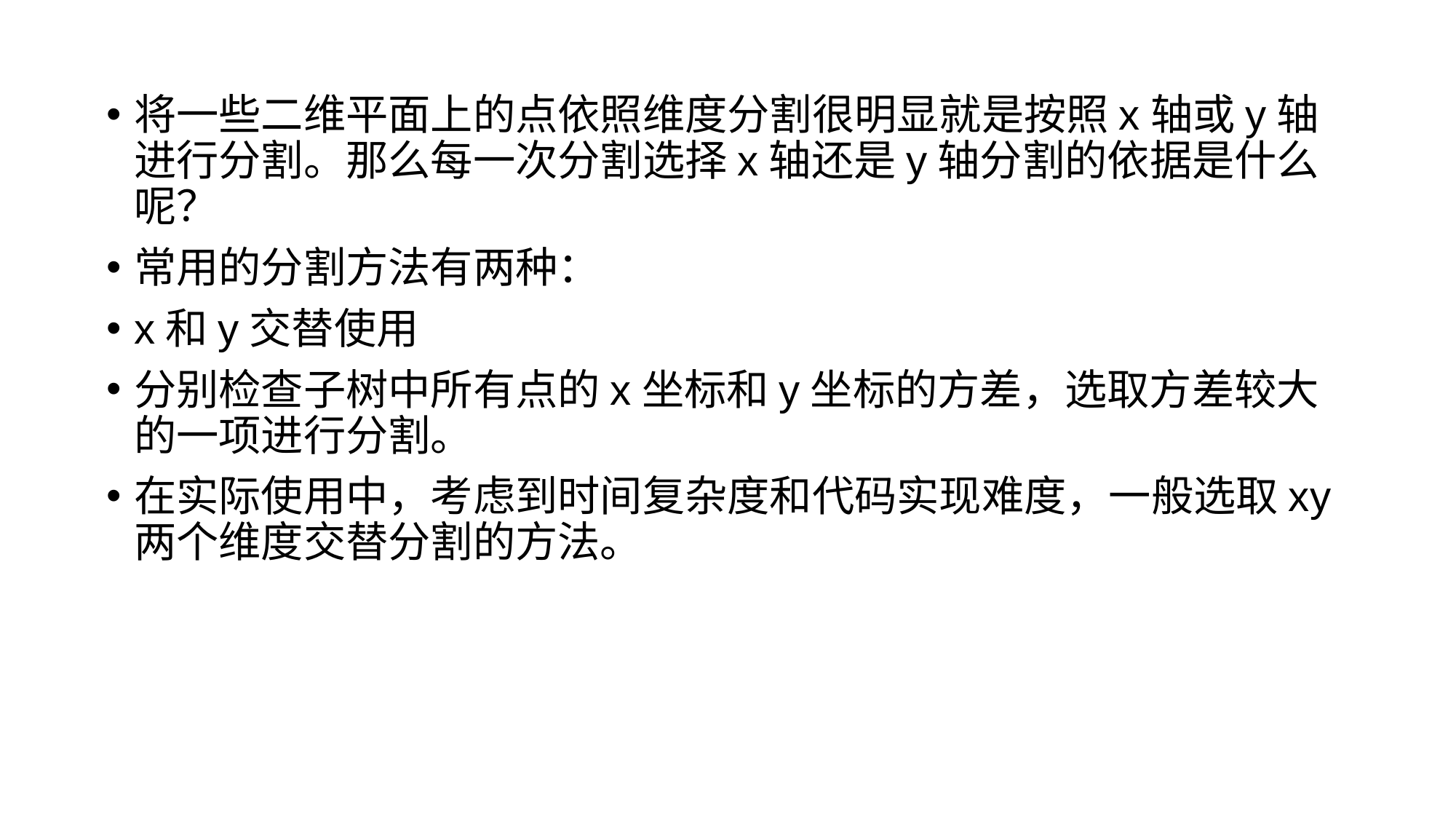

将一些二维平面上的点依照维度分割很明显就是按照x轴或y轴进行分割。那么每一次分割选择x轴还是y轴分割的依据是什么呢？
常用的分割方法有两种：
x和y交替使用
分别检查子树中所有点的x坐标和y坐标的方差，选取方差较大的一项进行分割。
在实际使用中，考虑到时间复杂度和代码实现难度，一般选取xy两个维度交替分割的方法。